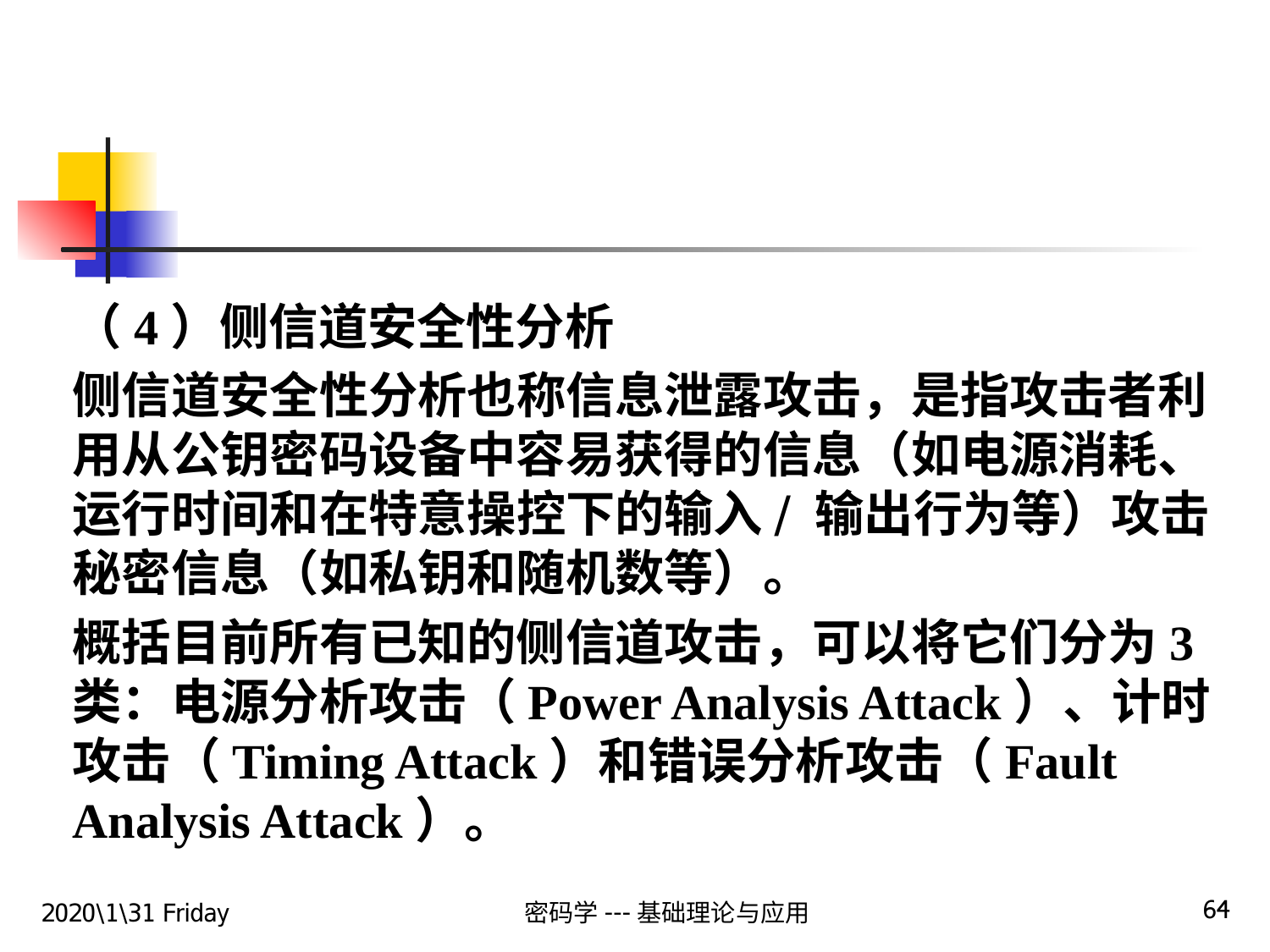

（4）侧信道安全性分析
侧信道安全性分析也称信息泄露攻击，是指攻击者利用从公钥密码设备中容易获得的信息（如电源消耗、运行时间和在特意操控下的输入/输出行为等）攻击秘密信息（如私钥和随机数等）。
概括目前所有已知的侧信道攻击，可以将它们分为3类：电源分析攻击（Power Analysis Attack）、计时攻击（Timing Attack）和错误分析攻击（Fault Analysis Attack）。

64
2020\1\31 Friday
密码学---基础理论与应用